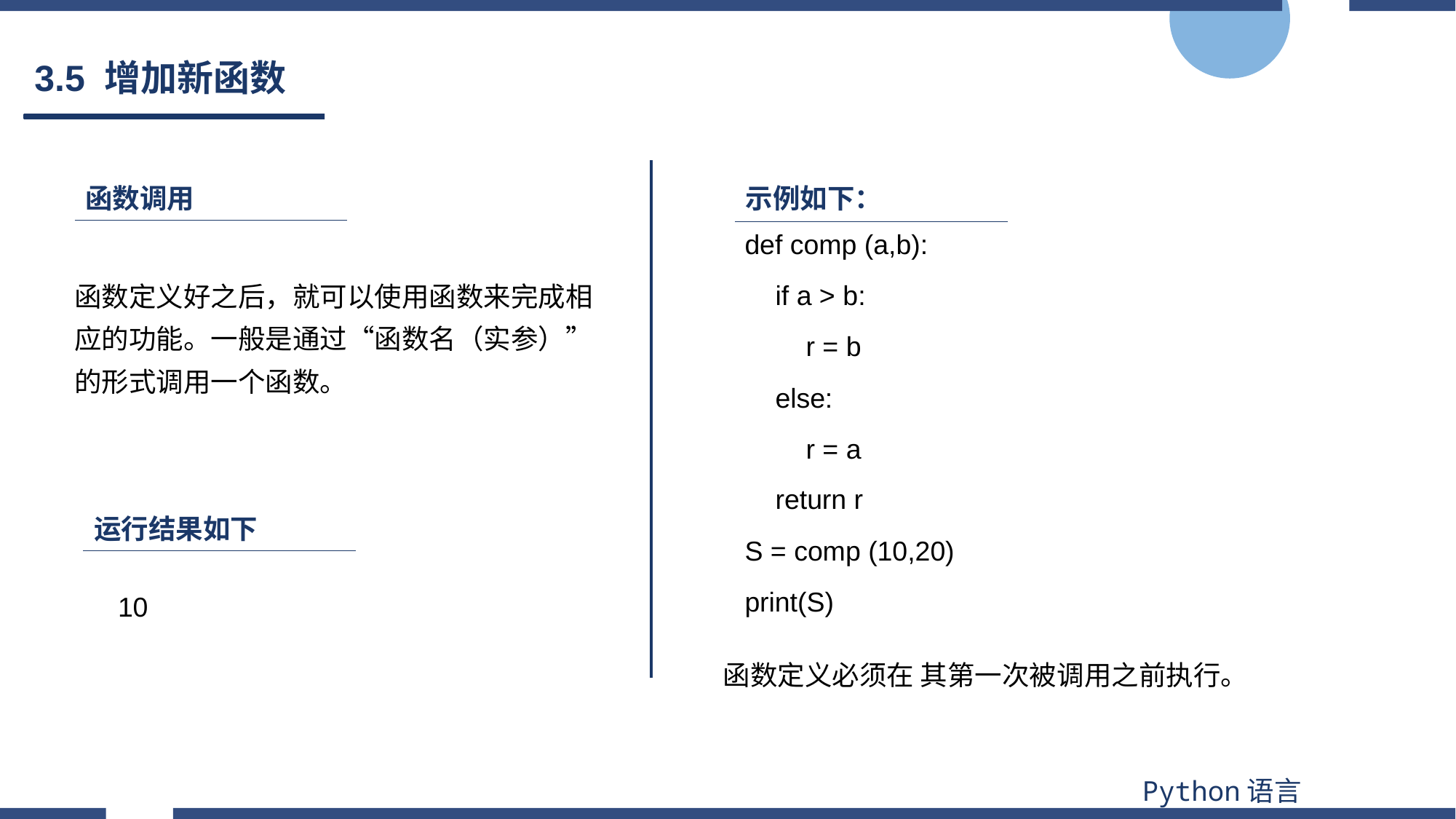

# 3.5 增加新函数
函数调用
示例如下：
def comp (a,b):
    if a > b:
        r = b
    else:
        r = a
    return r
S = comp (10,20)
print(S)

函数定义好之后，就可以使用函数来完成相应的功能。一般是通过“函数名（实参）”的形式调用一个函数。

运行结果如下
10
函数定义必须在 其第一次被调用之前执行。